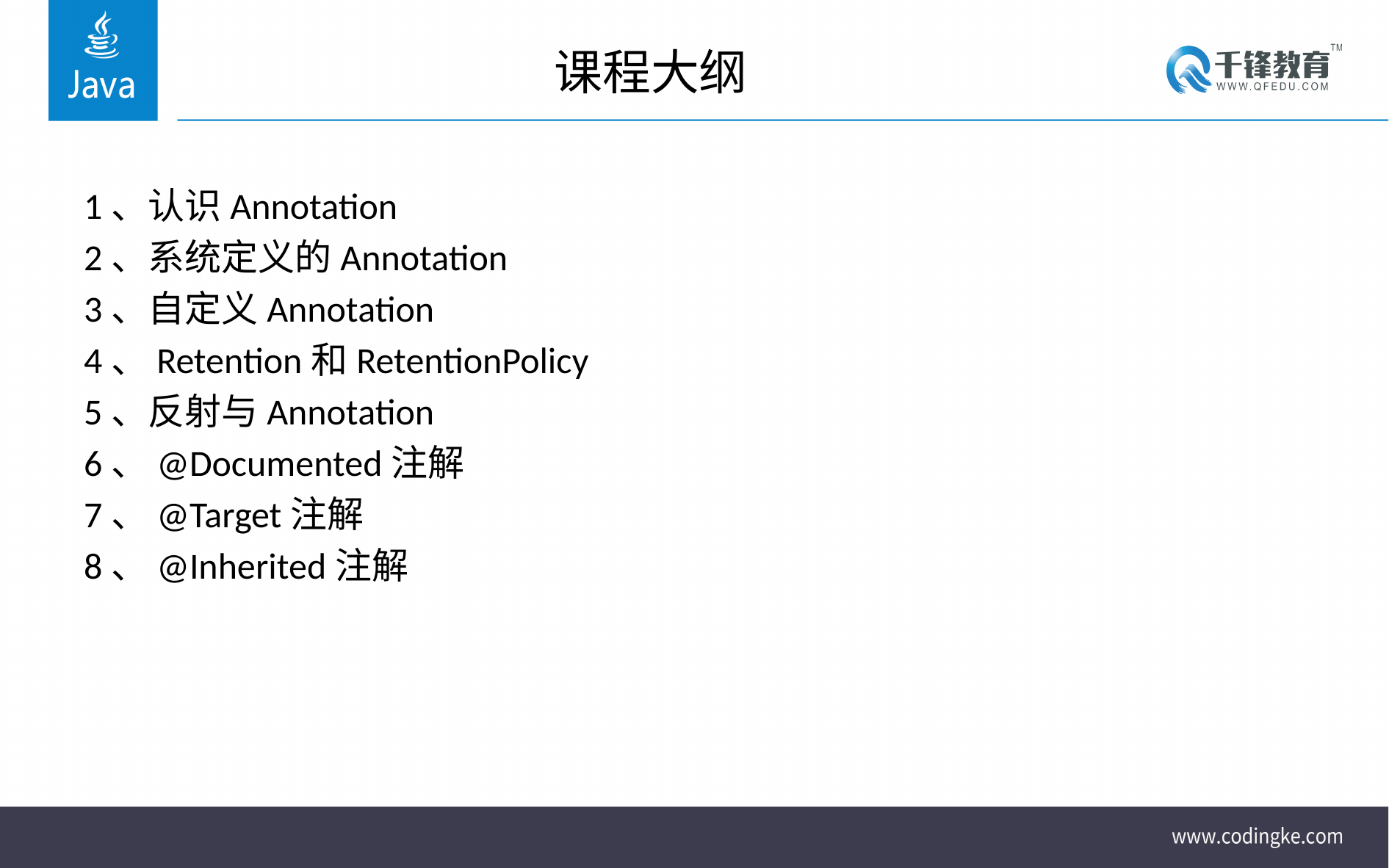

# 课程大纲
1、认识Annotation
2、系统定义的Annotation
3、自定义Annotation
4、Retention和RetentionPolicy
5、反射与Annotation
6、@Documented注解
7、@Target注解
8、@Inherited注解